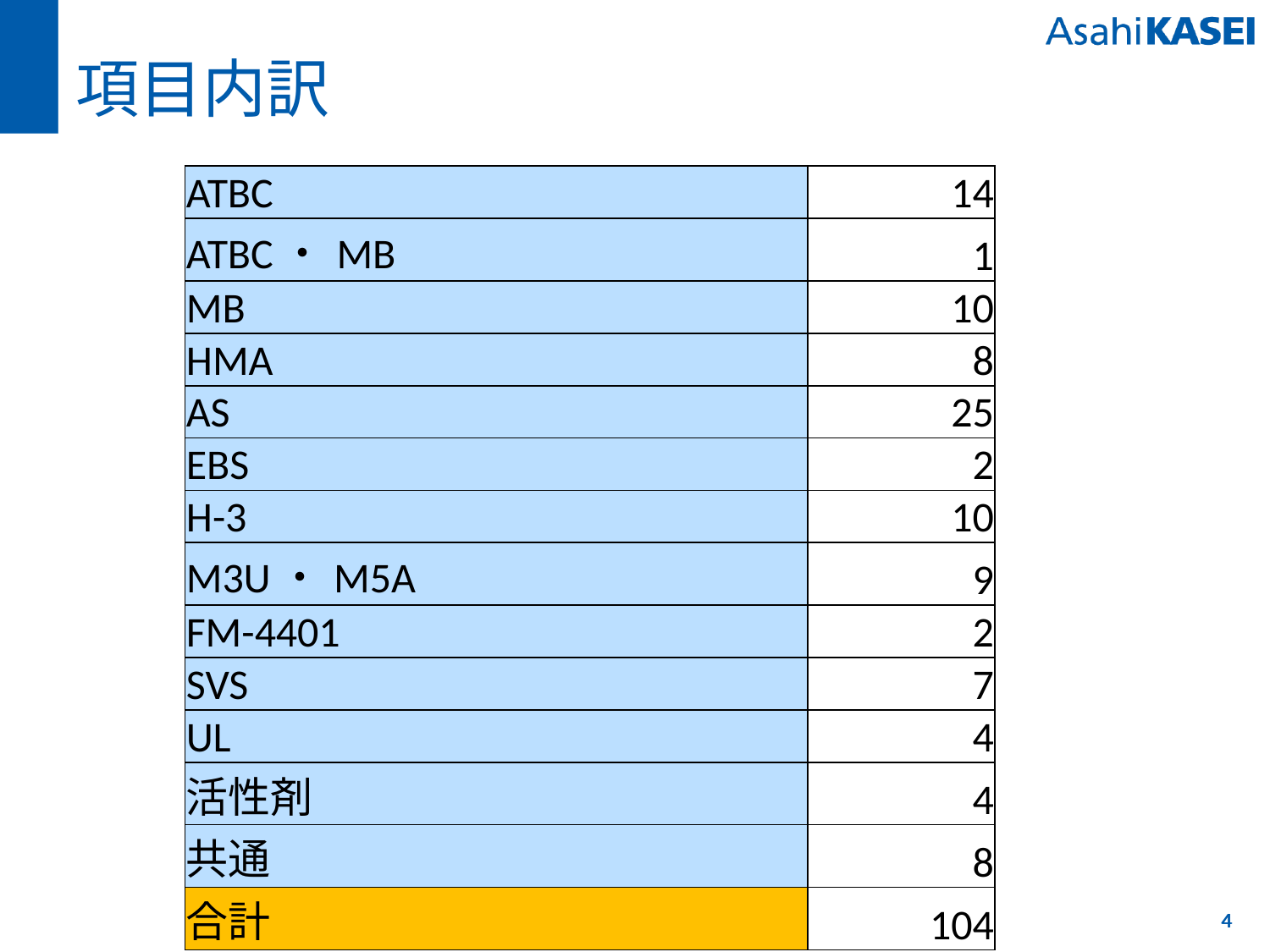

# 項目内訳
| ATBC | 14 |
| --- | --- |
| ATBC・MB | 1 |
| MB | 10 |
| HMA | 8 |
| AS | 25 |
| EBS | 2 |
| H-3 | 10 |
| M3U・M5A | 9 |
| FM-4401 | 2 |
| SVS | 7 |
| UL | 4 |
| 活性剤 | 4 |
| 共通 | 8 |
| 合計 | 104 |